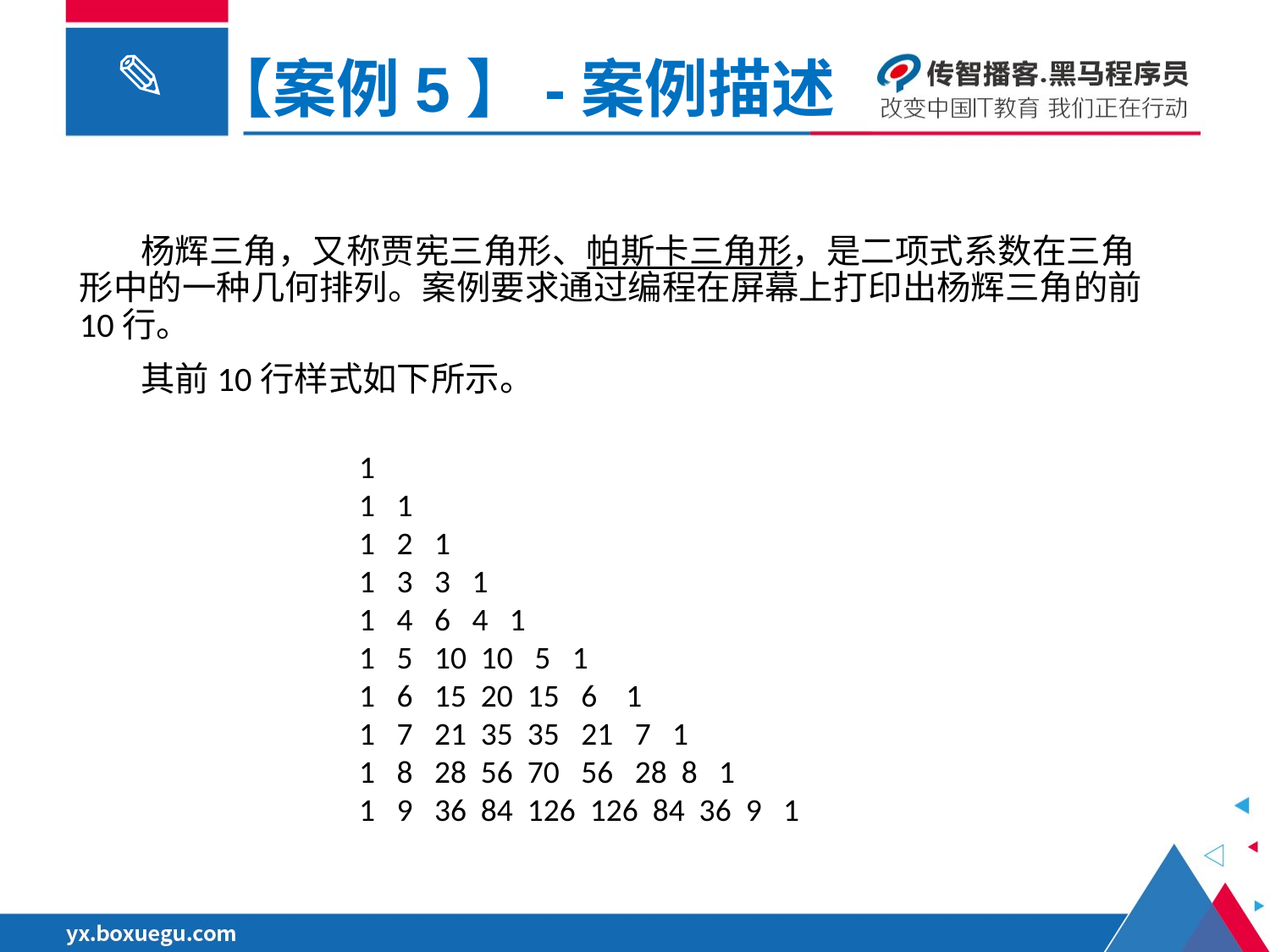

【案例5】-案例描述
       杨辉三角，又称贾宪三角形、帕斯卡三角形，是二项式系数在三角形中的一种几何排列。案例要求通过编程在屏幕上打印出杨辉三角的前10行。
       其前10行样式如下所示。
1
1   1
1   2   1
1   3   3   1
1   4   6   4   1
1   5   10  10   5   1
1   6   15  20  15   6    1
1   7   21  35  35   21   7   1
1   8   28  56  70   56   28  8   1
1   9   36  84  126  126  84  36  9   1